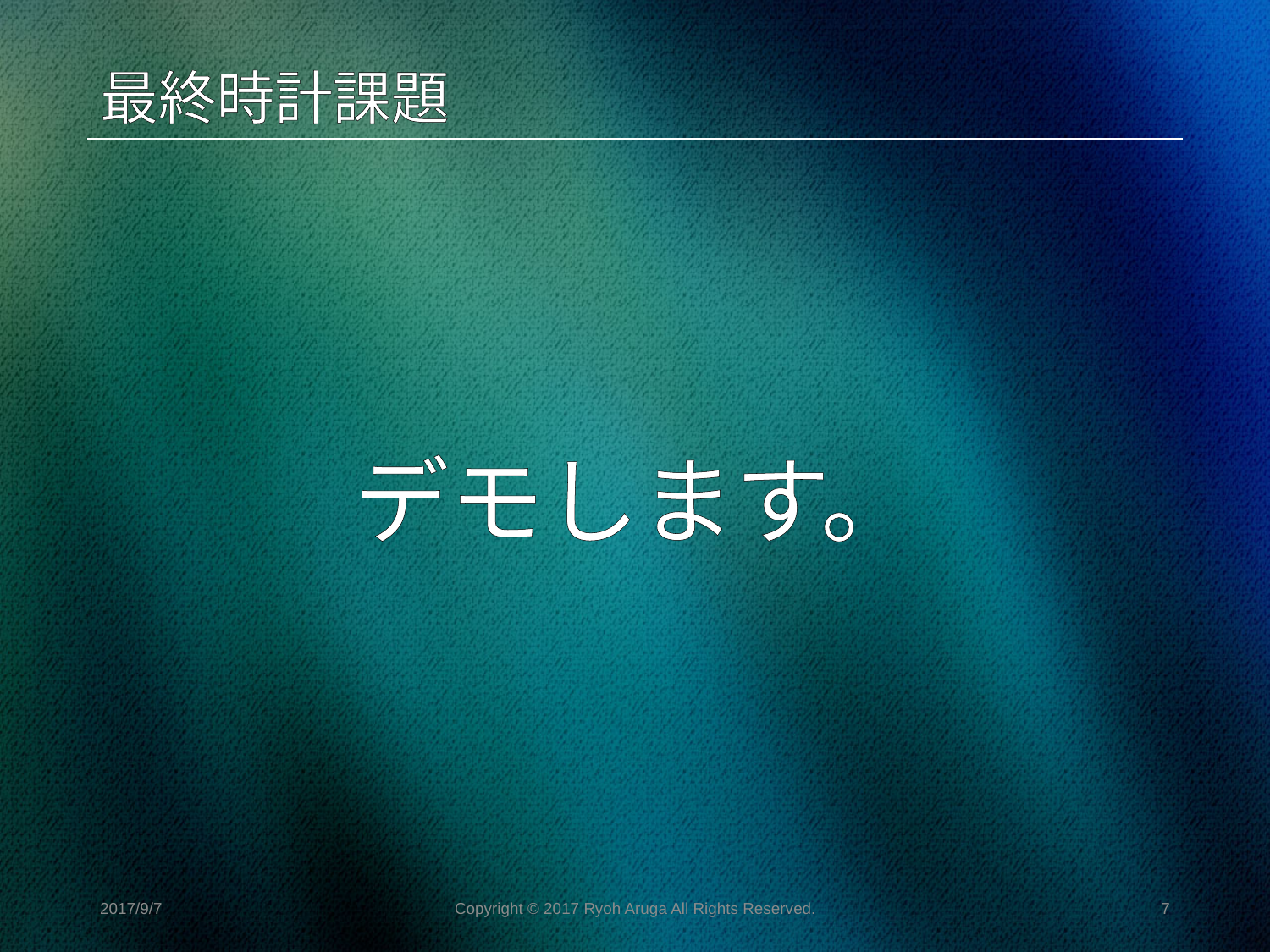

# 最終時計課題
デモします。
2017/9/7
Copyright © 2017 Ryoh Aruga All Rights Reserved.
7